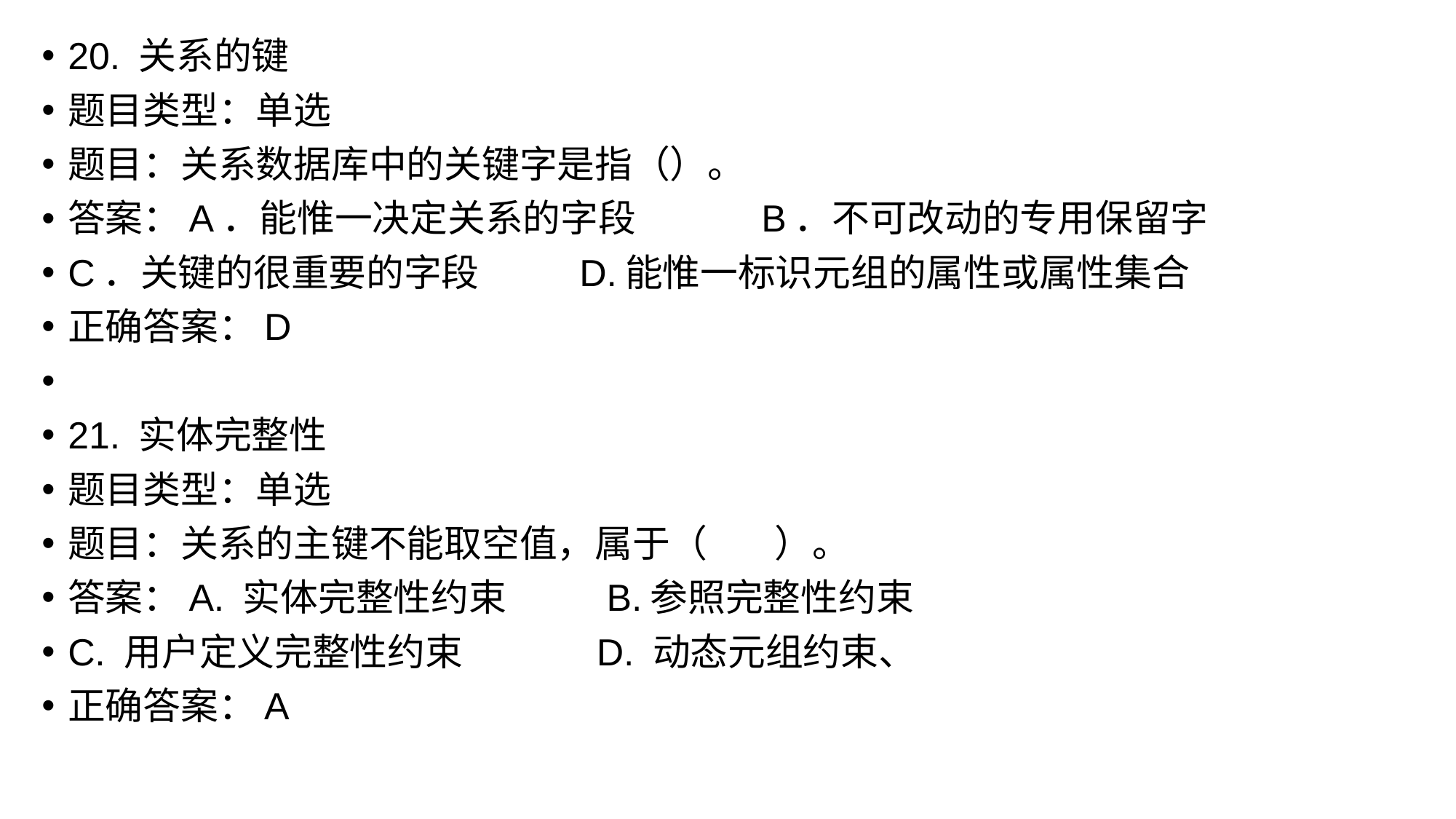

20. 关系的键
题目类型：单选
题目：关系数据库中的关键字是指（）。
答案：A．能惟一决定关系的字段              B．不可改动的专用保留字
C．关键的很重要的字段           D.能惟一标识元组的属性或属性集合
正确答案：D

21. 实体完整性
题目类型：单选
题目：关系的主键不能取空值，属于（        ）。
答案：A. 实体完整性约束           B.参照完整性约束
C. 用户定义完整性约束               D. 动态元组约束、
正确答案：A
#